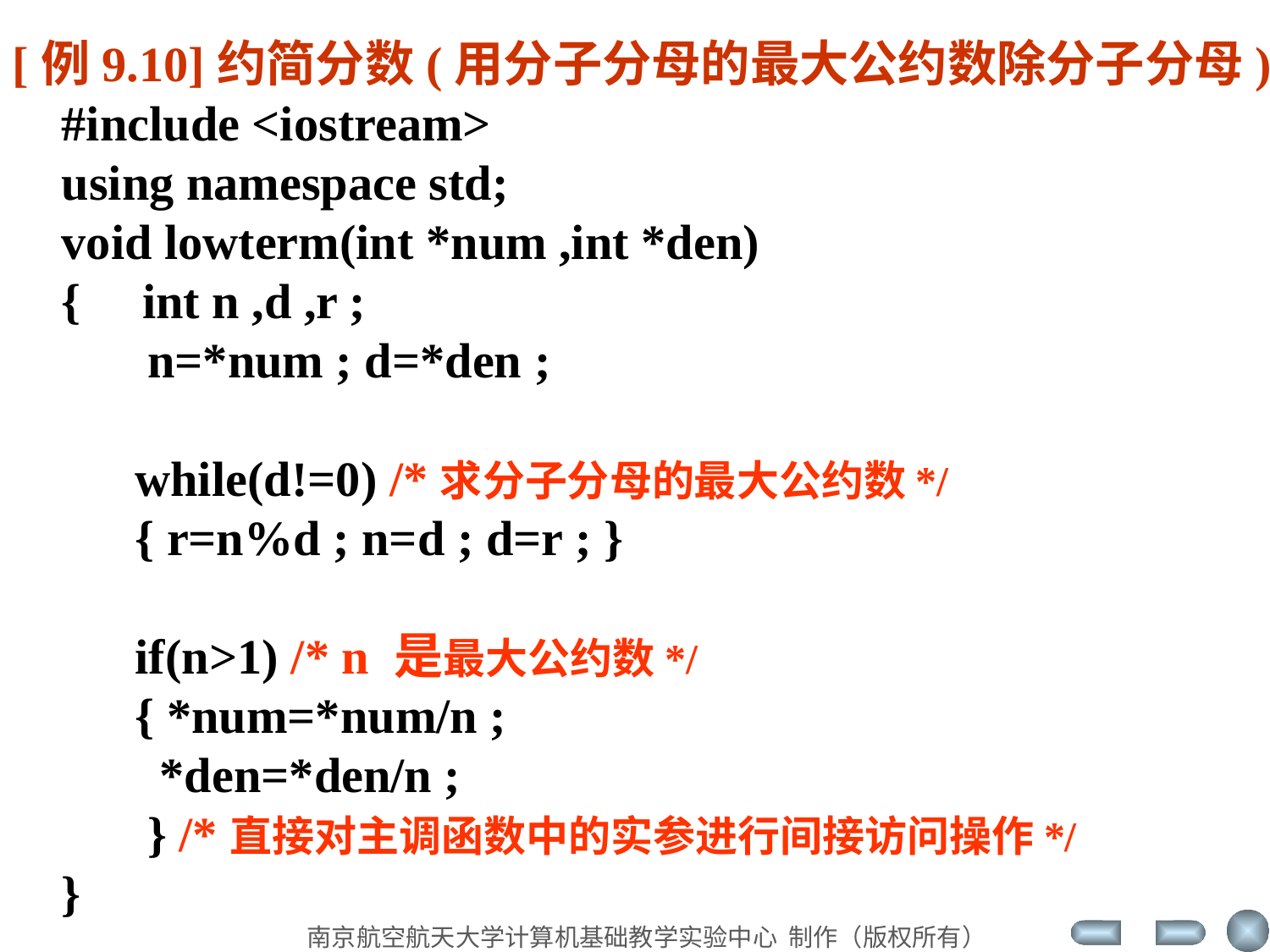

[例9.10]约简分数(用分子分母的最大公约数除分子分母)
    #include <iostream>
    using namespace std;
    void lowterm(int *num ,int *den)
    {     int n ,d ,r ;
           n=*num ; d=*den ;

          while(d!=0) /*求分子分母的最大公约数*/
          { r=n%d ; n=d ; d=r ; }

          if(n>1) /* n 是最大公约数*/
          { *num=*num/n ;
            *den=*den/n ;
           } /*直接对主调函数中的实参进行间接访问操作*/
    }